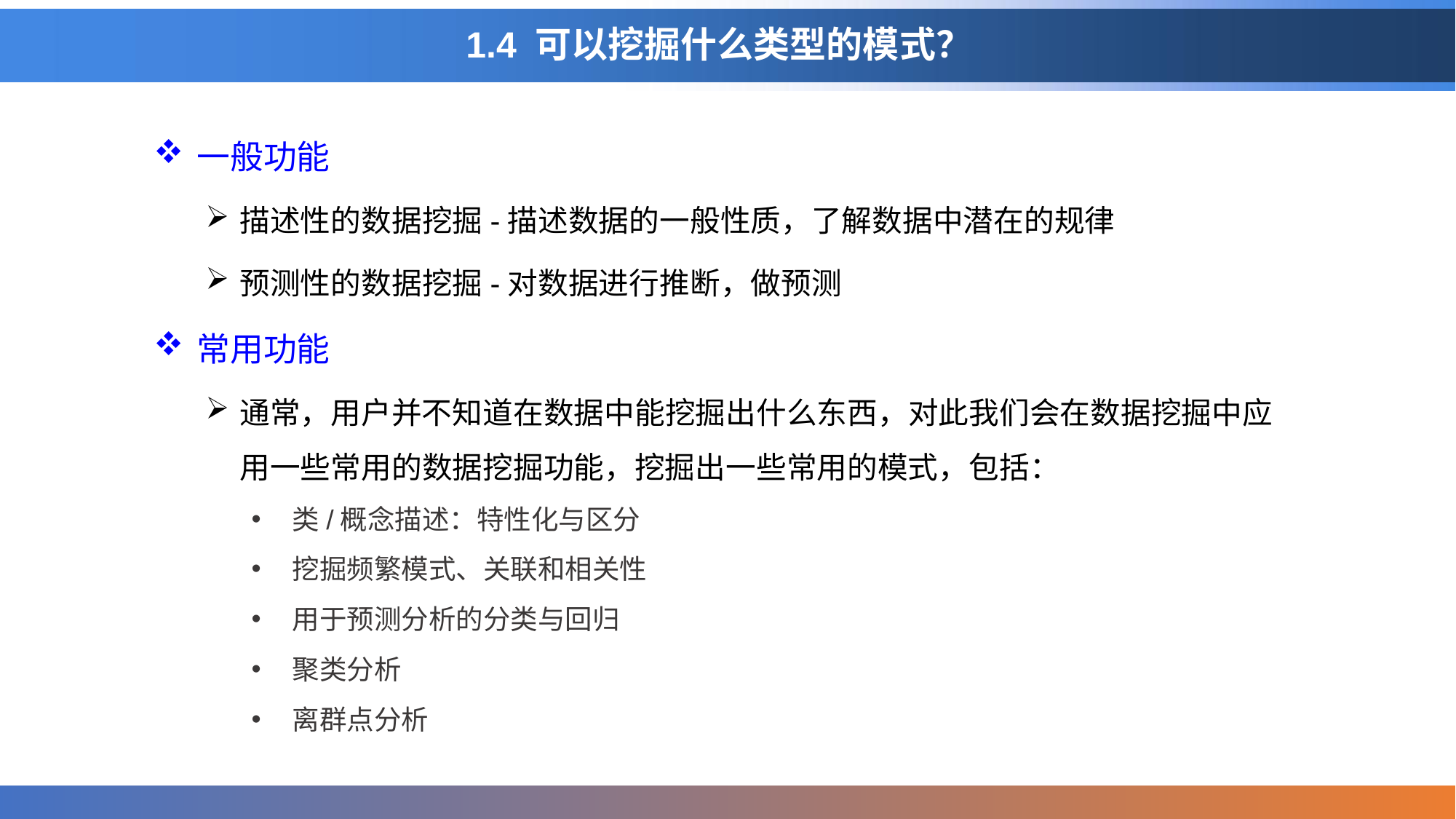

# 1.4 可以挖掘什么类型的模式？
一般功能
描述性的数据挖掘-描述数据的一般性质，了解数据中潜在的规律
预测性的数据挖掘-对数据进行推断，做预测
常用功能
通常，用户并不知道在数据中能挖掘出什么东西，对此我们会在数据挖掘中应用一些常用的数据挖掘功能，挖掘出一些常用的模式，包括：
类/概念描述：特性化与区分
挖掘频繁模式、关联和相关性
用于预测分析的分类与回归
聚类分析
离群点分析